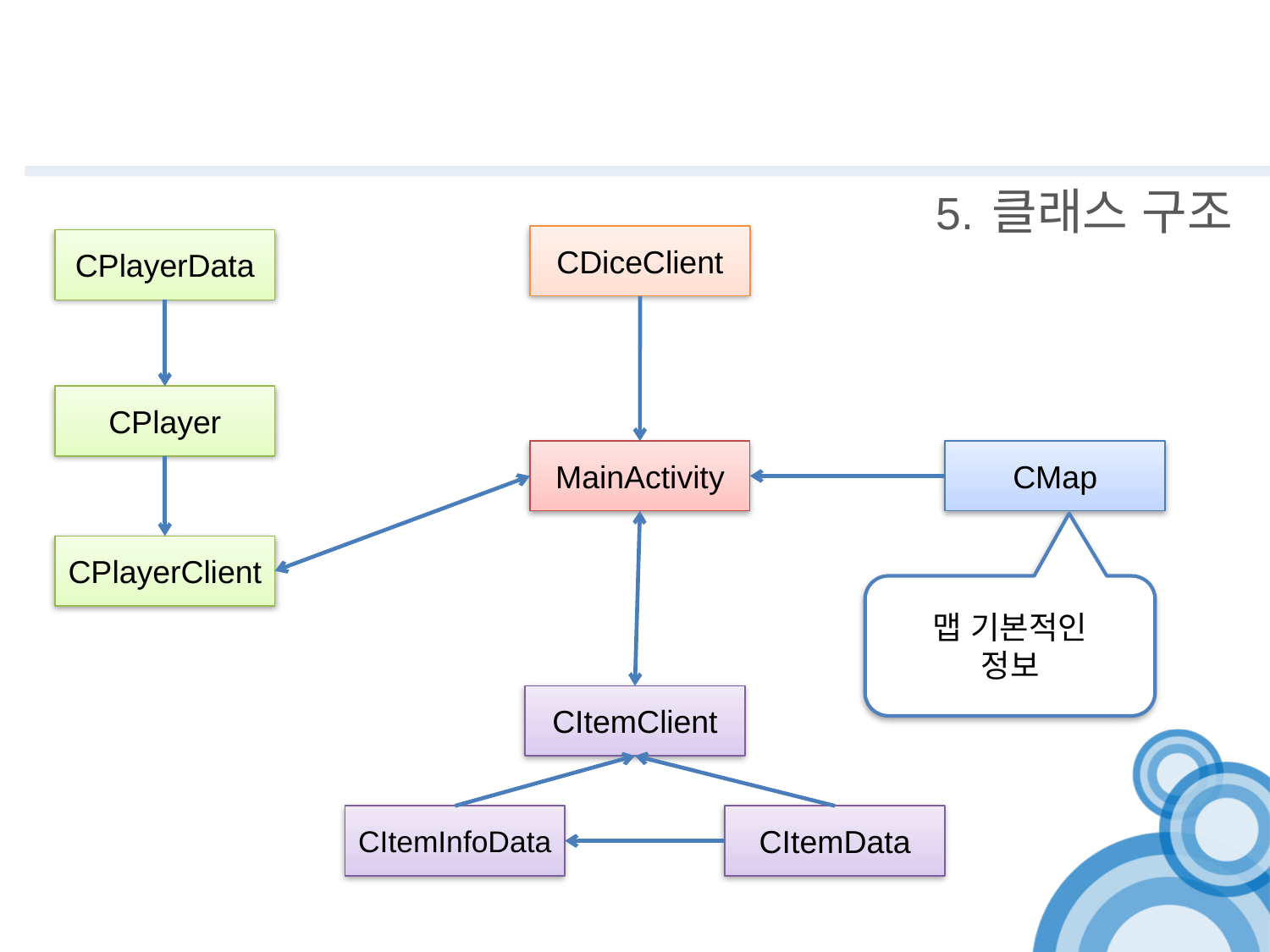

# 5. 클래스 구조
CDiceClient
CPlayerData
CPlayer
MainActivity
CMap
CPlayerClient
맵 기본적인
정보
CItemClient
CItemInfoData
CItemData